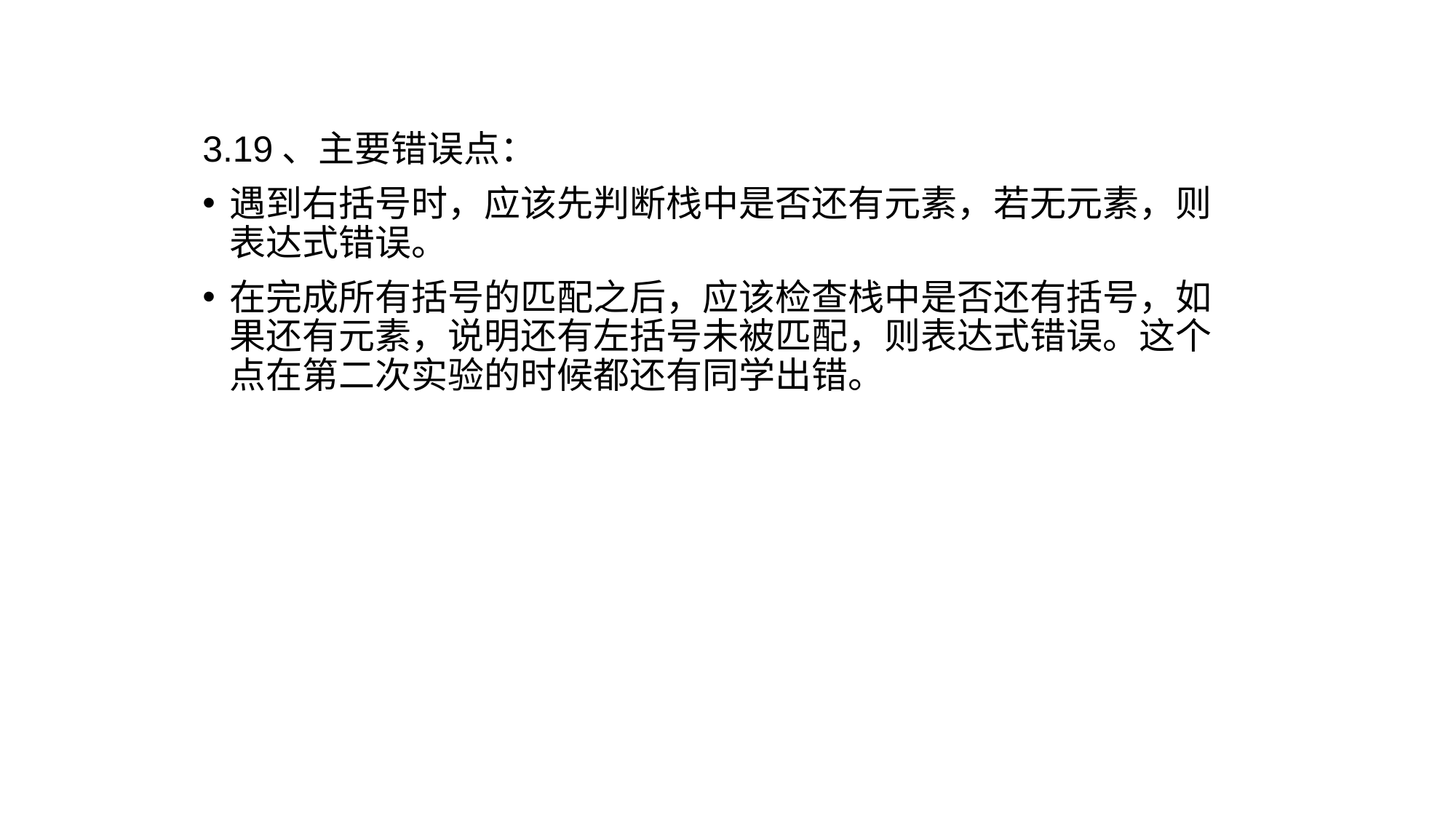

3.19、主要错误点：
遇到右括号时，应该先判断栈中是否还有元素，若无元素，则表达式错误。
在完成所有括号的匹配之后，应该检查栈中是否还有括号，如果还有元素，说明还有左括号未被匹配，则表达式错误。这个点在第二次实验的时候都还有同学出错。